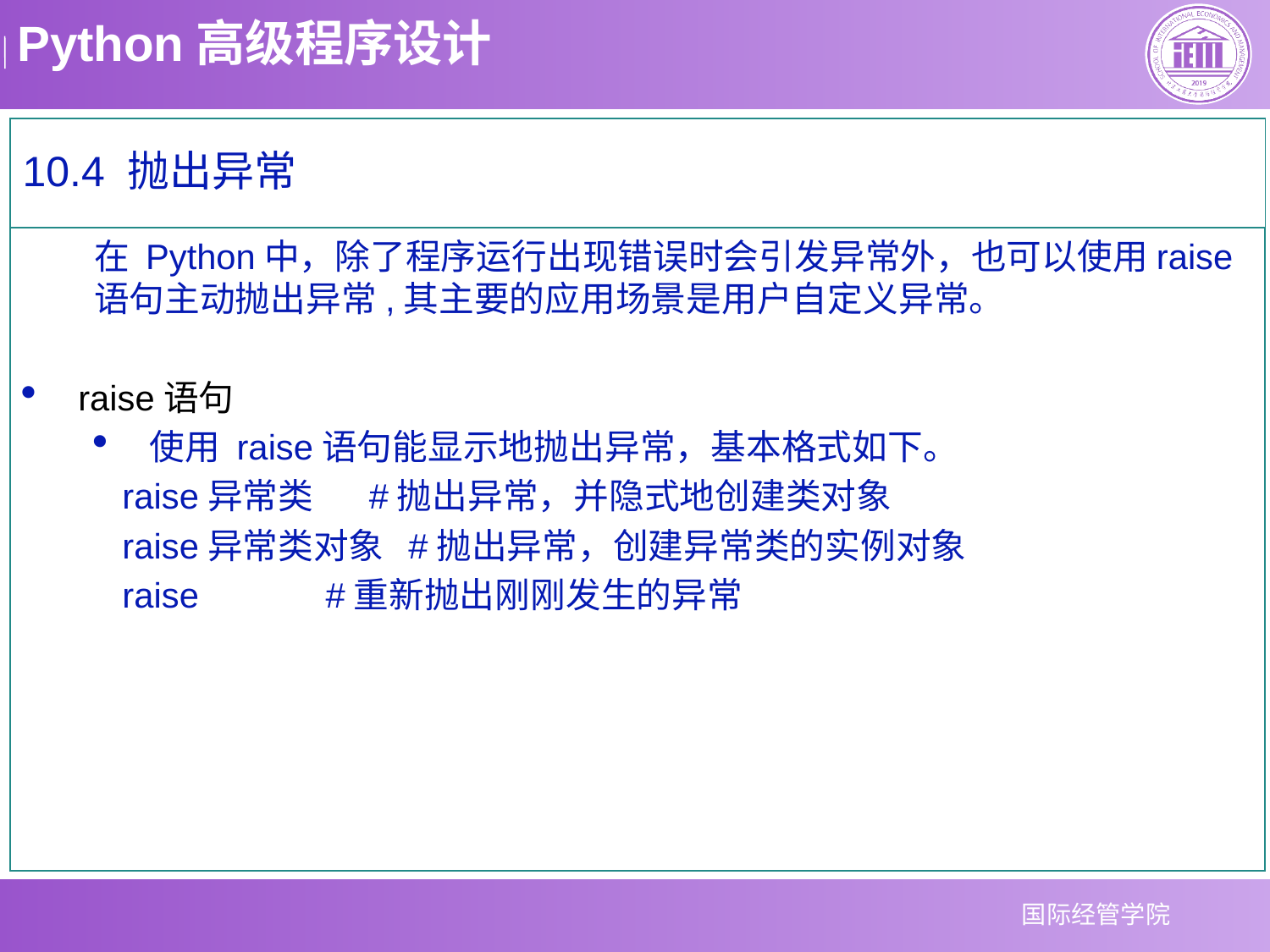

10.4 抛出异常
在 Python中，除了程序运行出现错误时会引发异常外，也可以使用raise语句主动抛出异常,其主要的应用场景是用户自定义异常。

raise语句
使用 raise语句能显示地抛出异常，基本格式如下。
raise异常类      #抛出异常，并隐式地创建类对象
raise异常类对象  #抛出异常，创建异常类的实例对象
raise             #重新抛出刚刚发生的异常